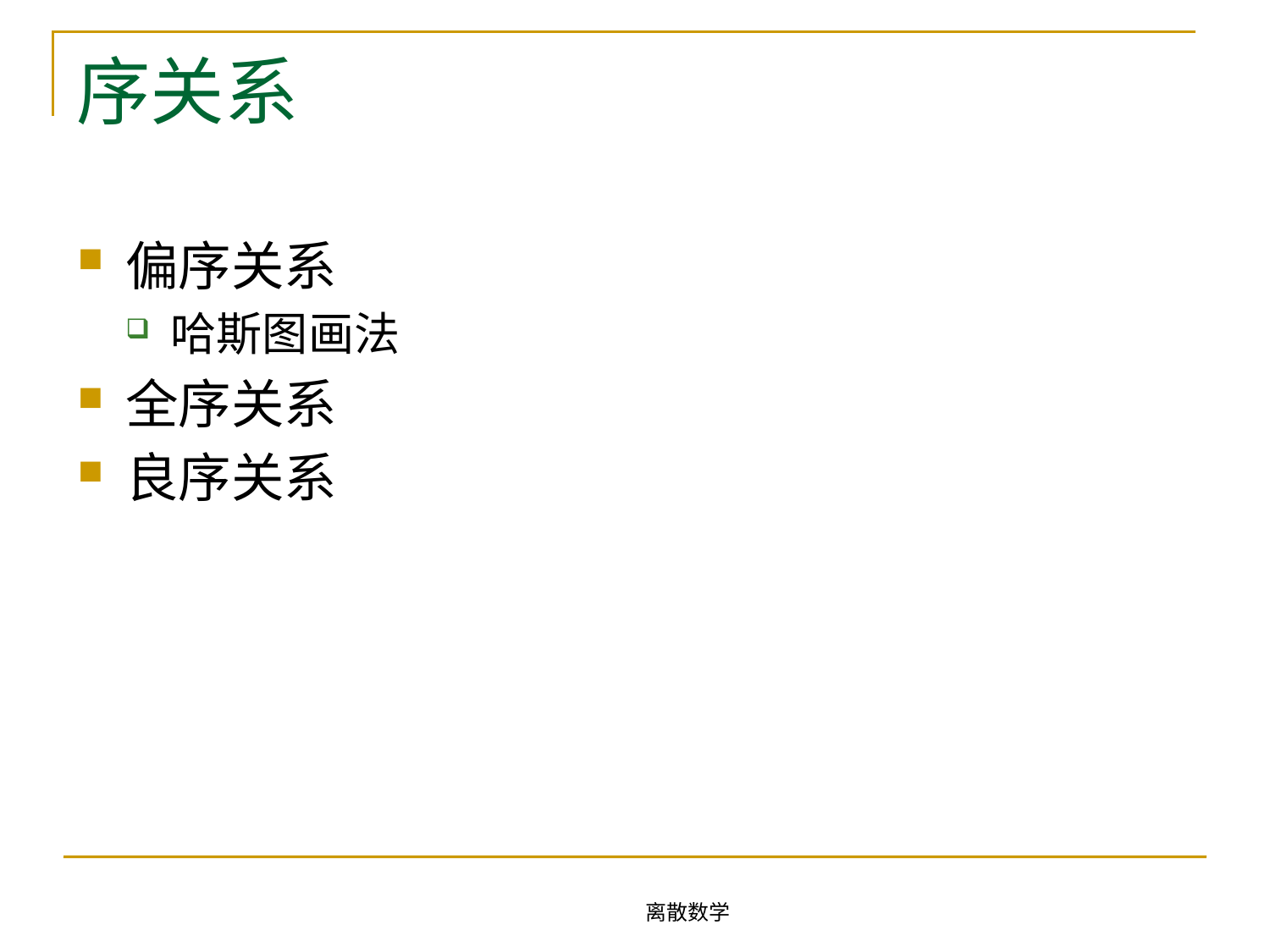

# 序关系
偏序关系
哈斯图画法
全序关系
良序关系

离散数学
2